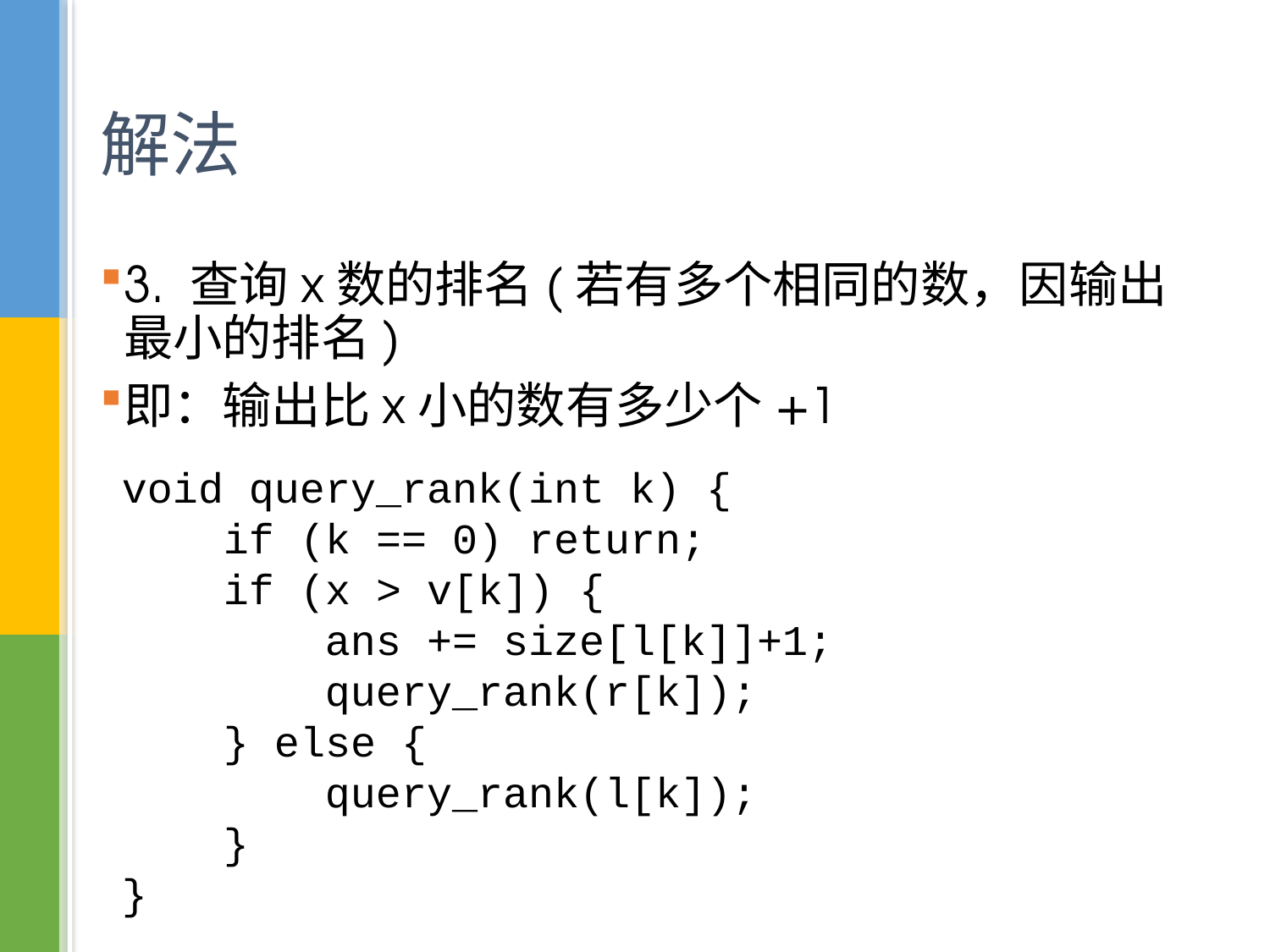

# 解法
3. 查询x数的排名(若有多个相同的数，因输出最小的排名)
即：输出比x小的数有多少个+1
void query_rank(int k) {
    if (k == 0) return;
    if (x > v[k]) {
        ans += size[l[k]]+1;
        query_rank(r[k]);
    } else {
        query_rank(l[k]);
    }
}